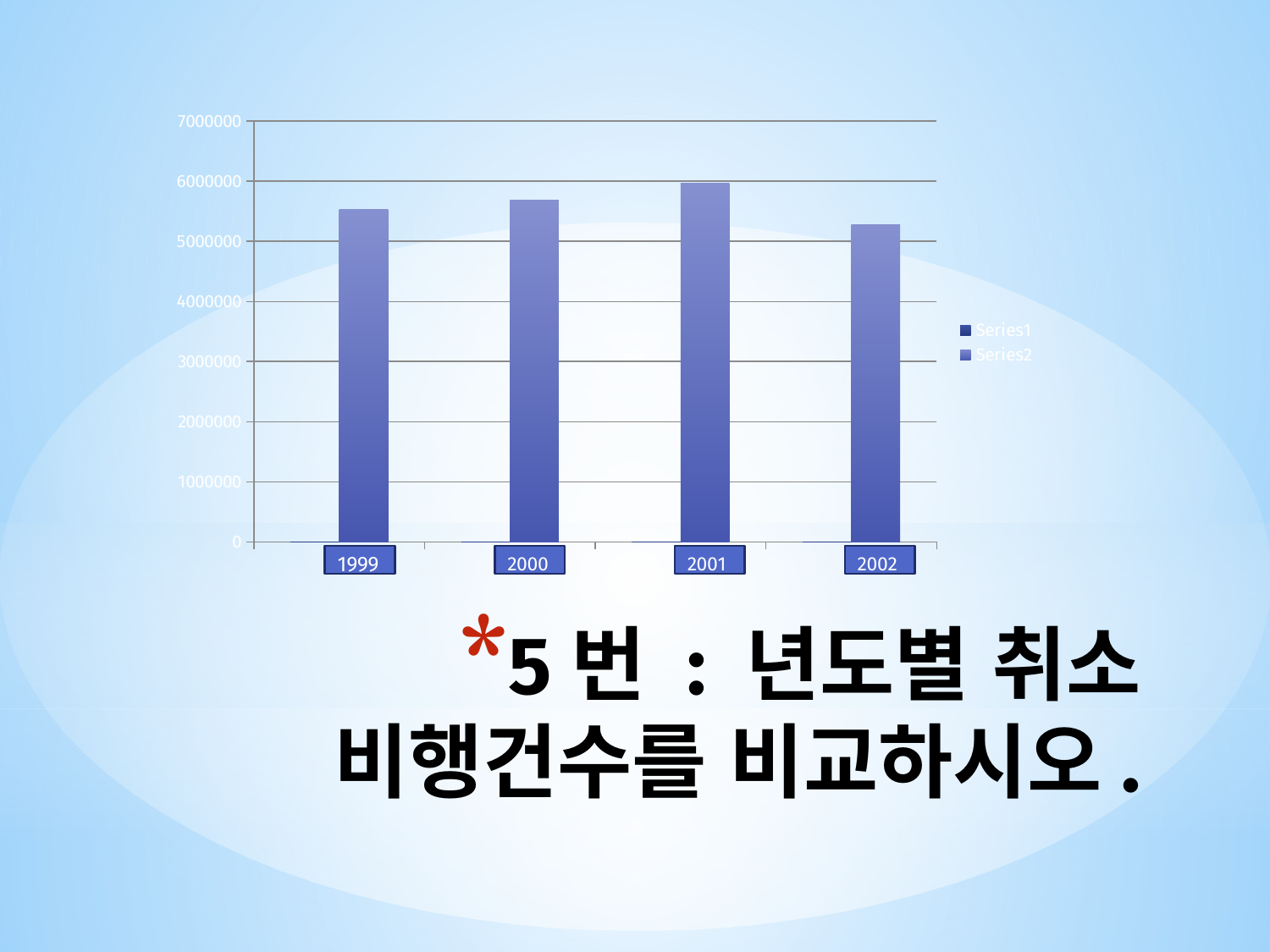

### Chart

| Category |  |  |
|---|---|---|
# 5번 : 년도별 취소 비행건수를 비교하시오.